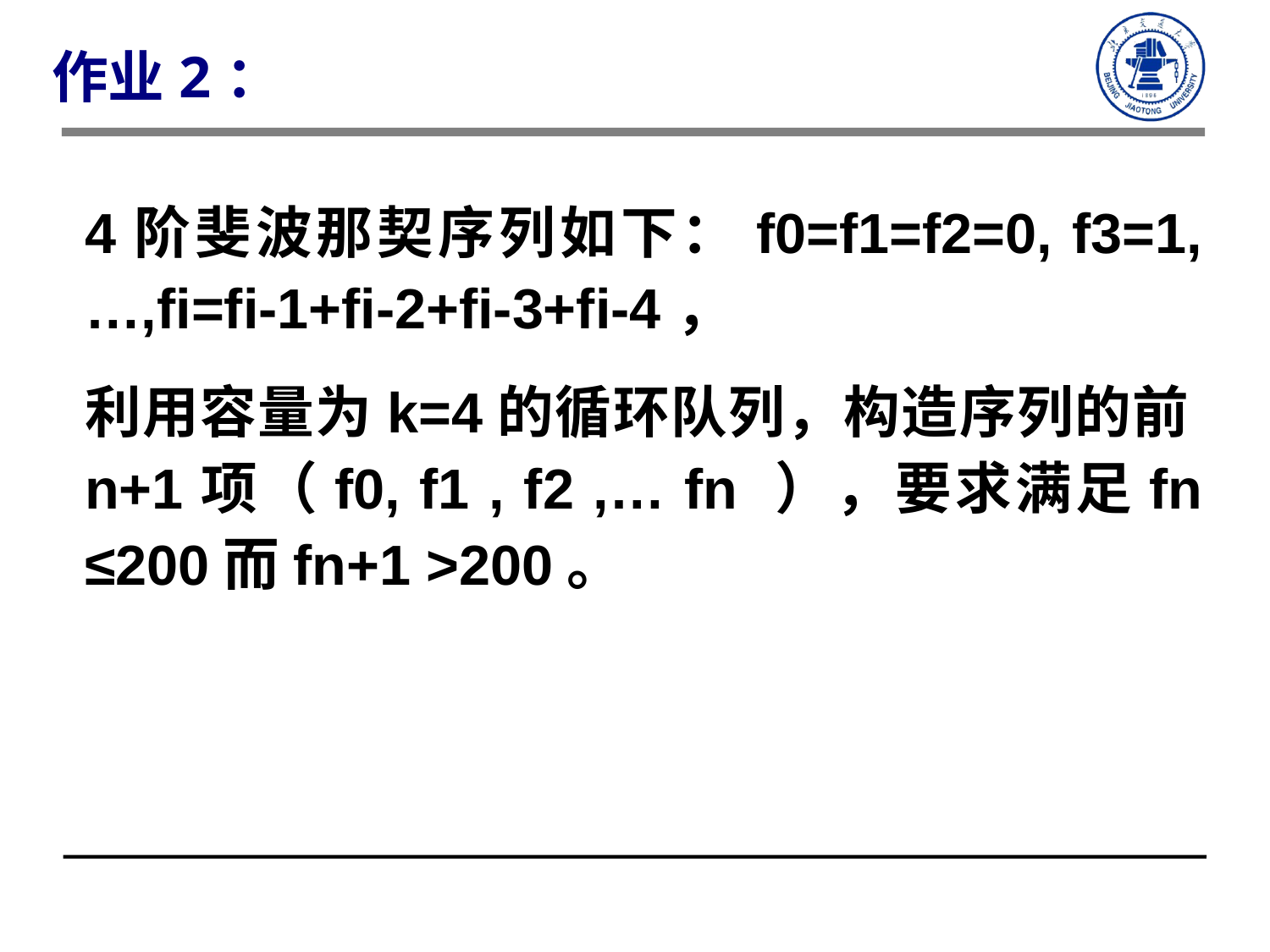

作业2：
4阶斐波那契序列如下：f0=f1=f2=0, f3=1,…,fi=fi-1+fi-2+fi-3+fi-4，
利用容量为k=4的循环队列，构造序列的前n+1项（f0, f1 , f2 ,… fn ），要求满足fn ≤200而fn+1 >200。